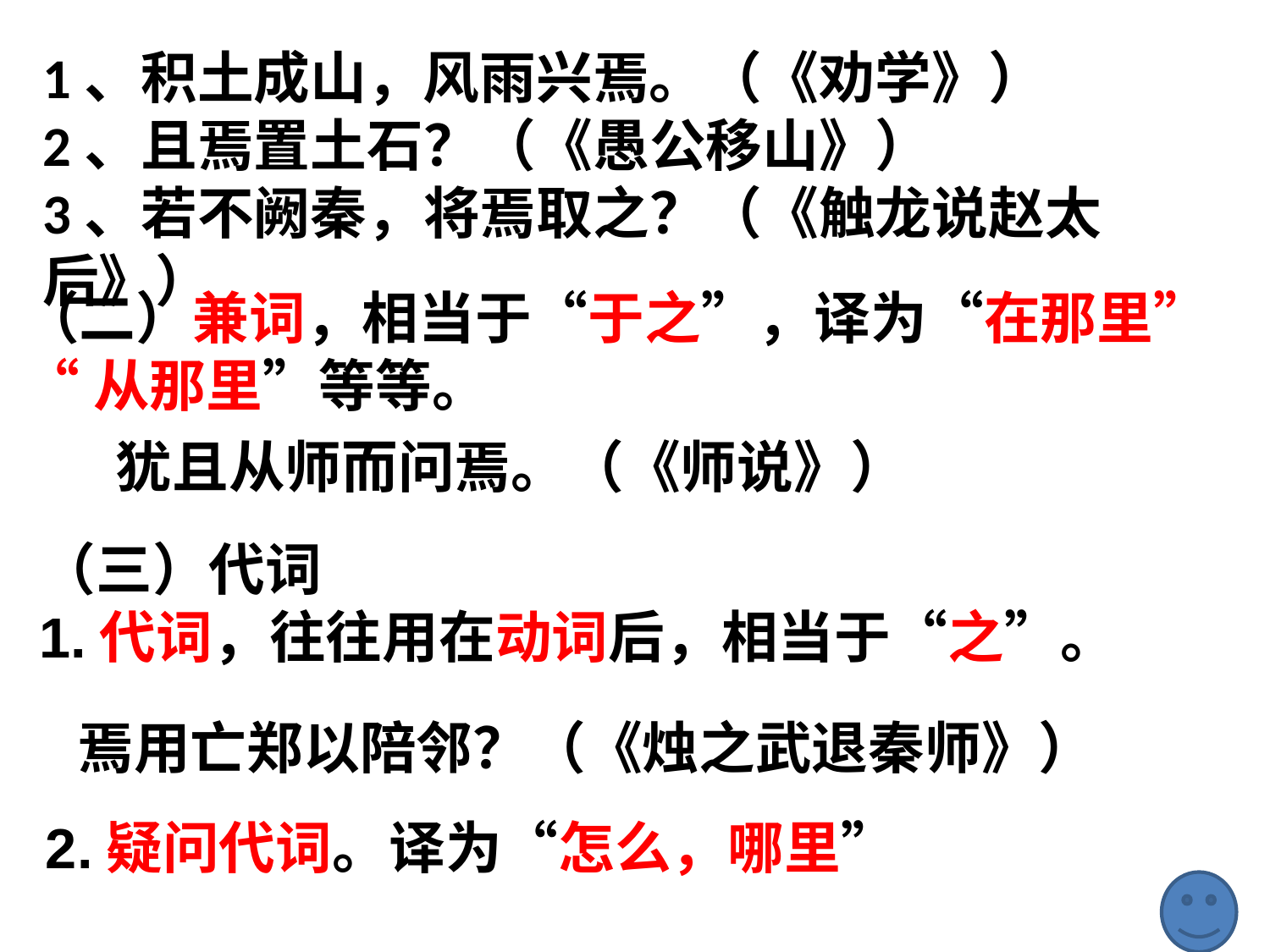

1、积土成山，风雨兴焉。（《劝学》）
2、且焉置土石？（《愚公移山》）
3、若不阙秦，将焉取之？（《触龙说赵太后》）
（二）兼词，相当于“于之”，译为“在那里”
“从那里”等等。
犹且从师而问焉。（《师说》）
（三）代词
1.代词，往往用在动词后，相当于“之”。
焉用亡郑以陪邻？（《烛之武退秦师》）
2.疑问代词。译为“怎么，哪里”